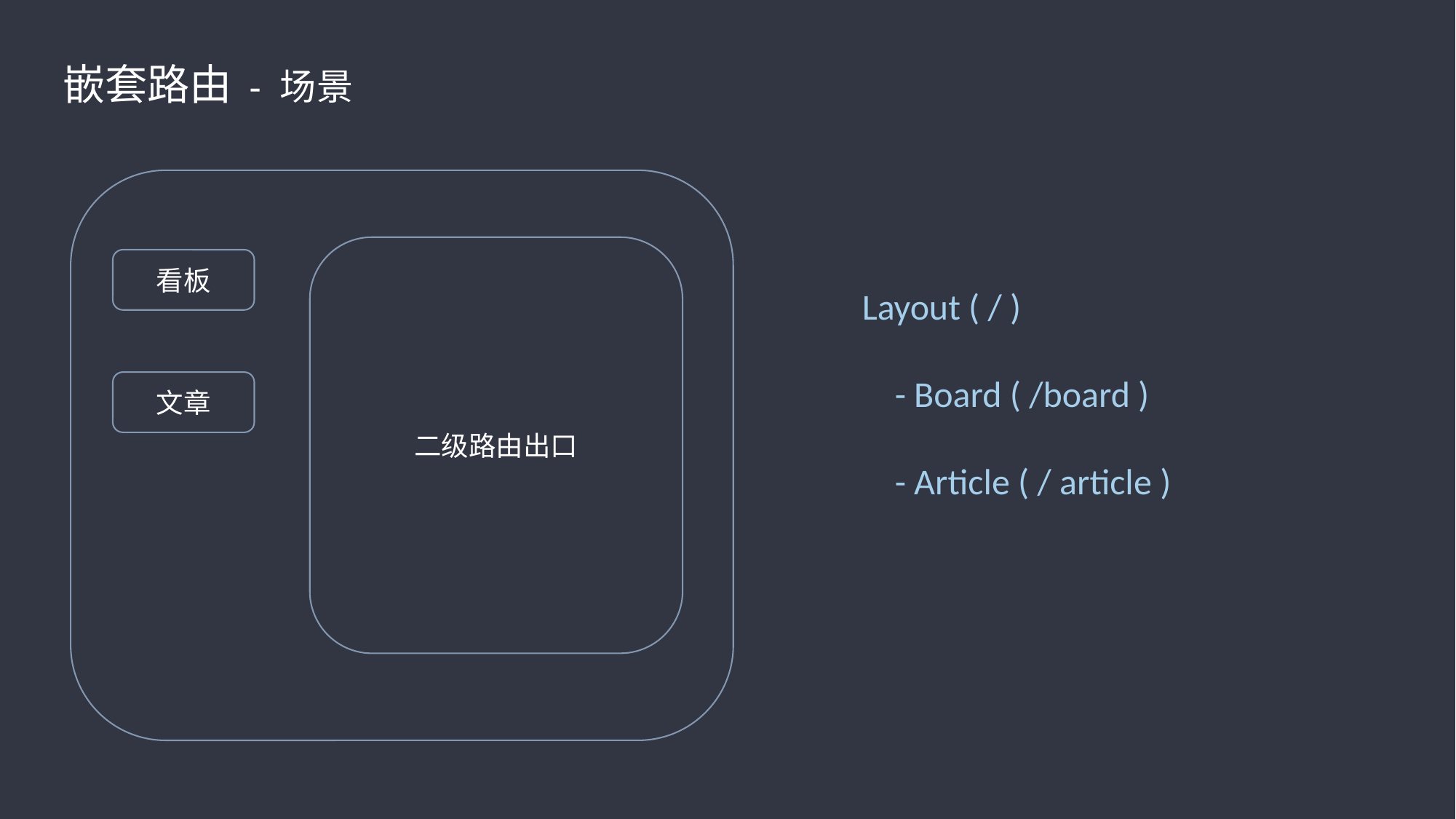

嵌套路由 - 场景

二级路由出口
看板
Layout ( / )

    - Board ( /board )

    - Article ( / article )
文章